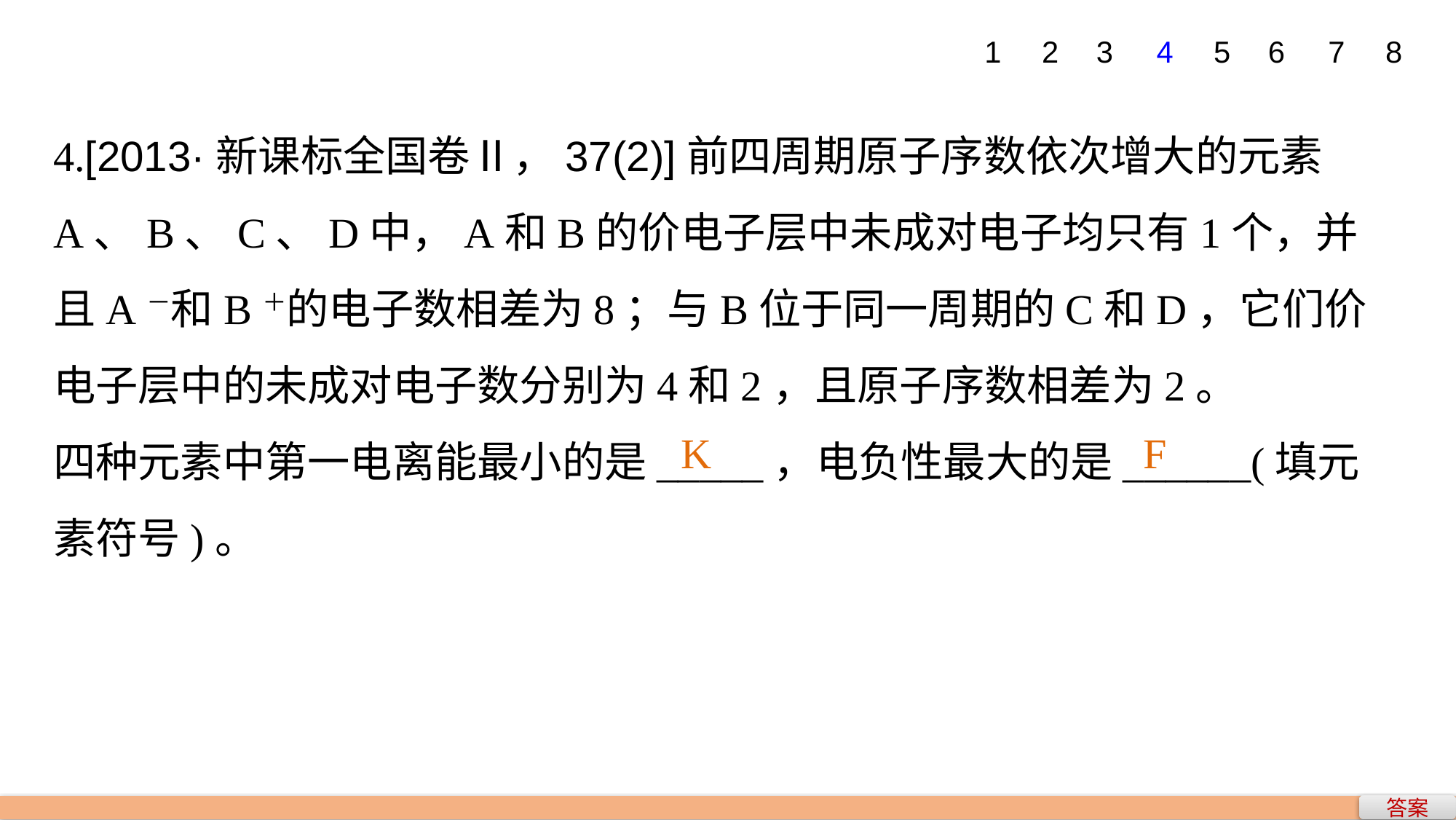

1
2
3
4
5
6
7
8
4.[2013·新课标全国卷Ⅱ，37(2)]前四周期原子序数依次增大的元素A、B、C、D中，A和B的价电子层中未成对电子均只有1个，并且A－和B＋的电子数相差为8；与B位于同一周期的C和D，它们价电子层中的未成对电子数分别为4和2，且原子序数相差为2。
四种元素中第一电离能最小的是_____，电负性最大的是______(填元素符号)。
K
F
答案